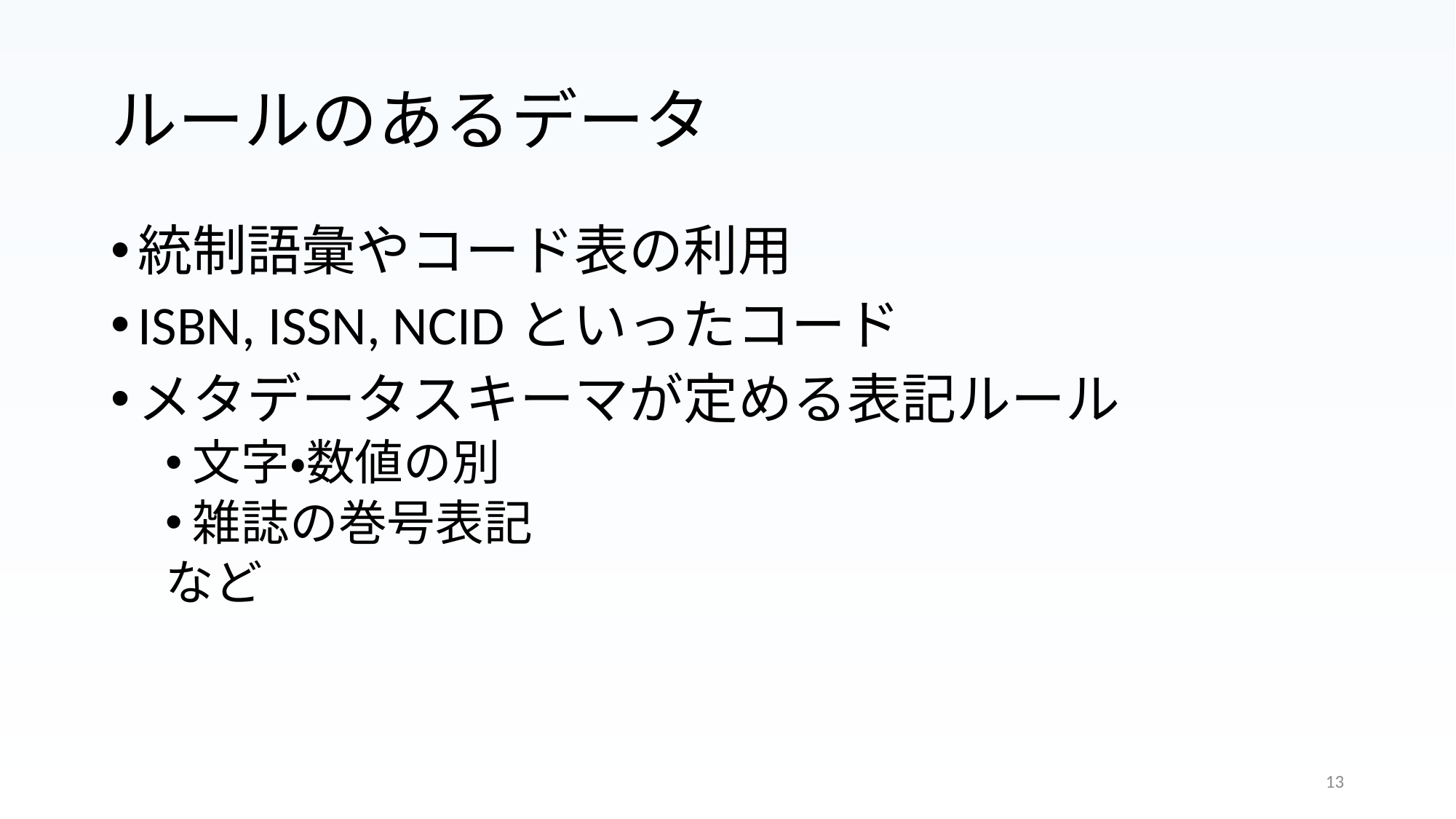

# ルールのあるデータ
統制語彙やコード表の利用
ISBN, ISSN, NCIDといったコード
メタデータスキーマが定める表記ルール
文字・数値の別
雑誌の巻号表記
など
13